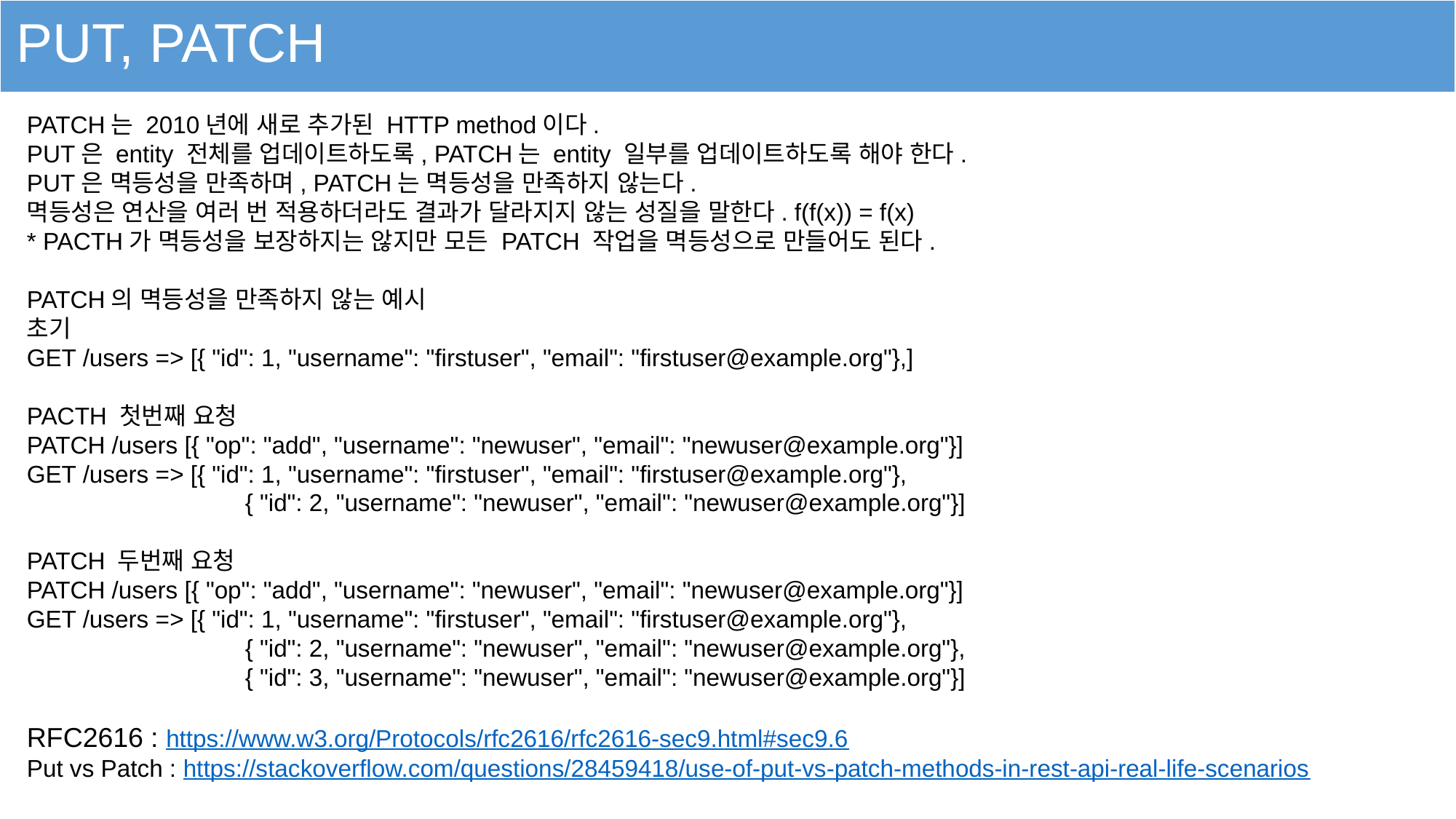

PUT, PATCH
PATCH는 2010년에 새로 추가된 HTTP method이다.
PUT은 entity 전체를 업데이트하도록, PATCH는 entity 일부를 업데이트하도록 해야 한다.
PUT은 멱등성을 만족하며, PATCH는 멱등성을 만족하지 않는다.
멱등성은 연산을 여러 번 적용하더라도 결과가 달라지지 않는 성질을 말한다. f(f(x)) = f(x)
* PACTH가 멱등성을 보장하지는 않지만 모든 PATCH 작업을 멱등성으로 만들어도 된다.

PATCH의 멱등성을 만족하지 않는 예시
초기
GET /users => [{ "id": 1, "username": "firstuser", "email": "firstuser@example.org"},]

PACTH 첫번째 요청
PATCH /users [{ "op": "add", "username": "newuser", "email": "newuser@example.org"}]
GET /users => [{ "id": 1, "username": "firstuser", "email": "firstuser@example.org"},
		{ "id": 2, "username": "newuser", "email": "newuser@example.org"}]

PATCH 두번째 요청
PATCH /users [{ "op": "add", "username": "newuser", "email": "newuser@example.org"}]
GET /users => [{ "id": 1, "username": "firstuser", "email": "firstuser@example.org"},
		{ "id": 2, "username": "newuser", "email": "newuser@example.org"},
		{ "id": 3, "username": "newuser", "email": "newuser@example.org"}]

RFC2616 : https://www.w3.org/Protocols/rfc2616/rfc2616-sec9.html#sec9.6
Put vs Patch : https://stackoverflow.com/questions/28459418/use-of-put-vs-patch-methods-in-rest-api-real-life-scenarios